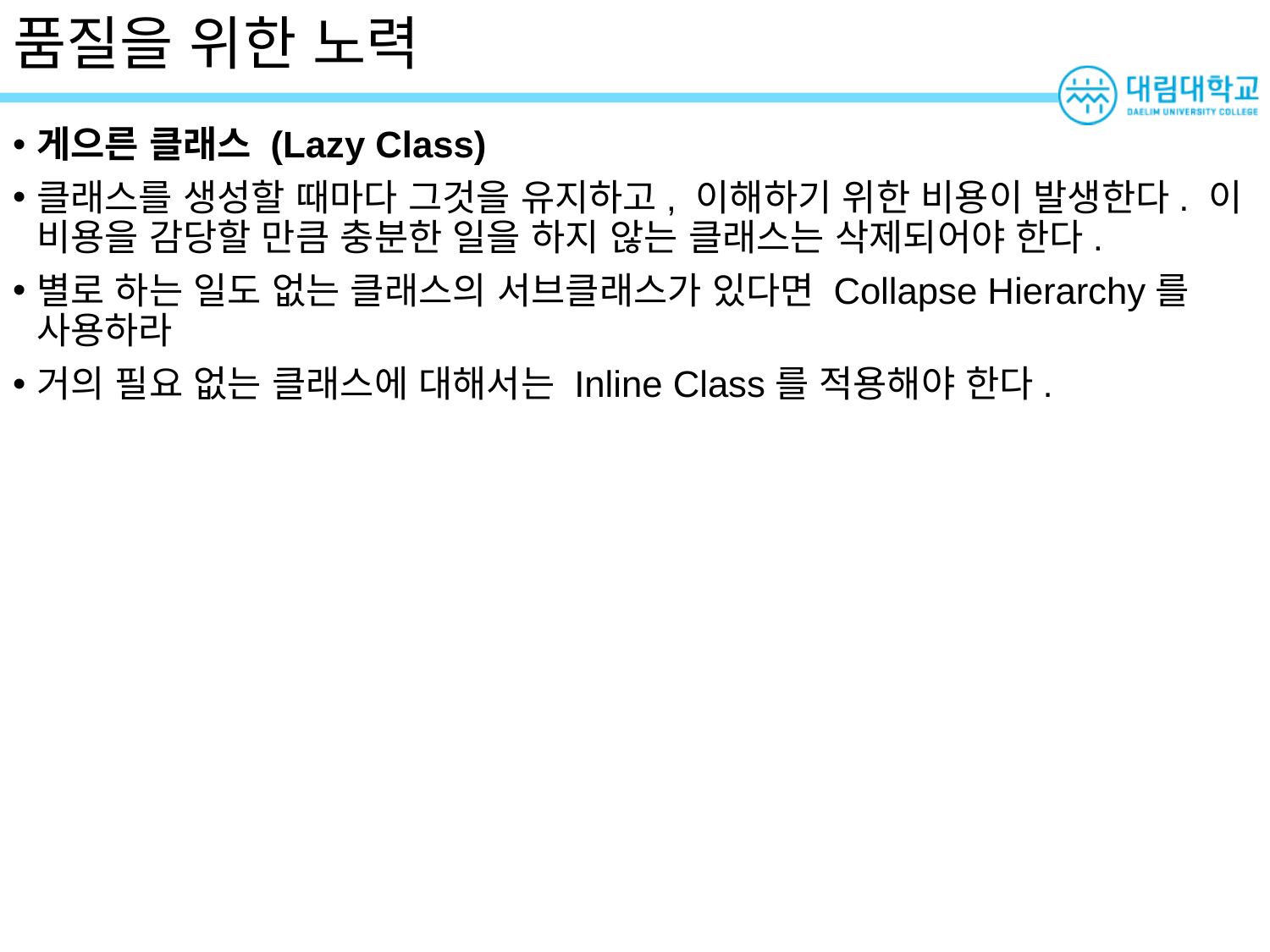

# 품질을 위한 노력
게으른 클래스 (Lazy Class)
클래스를 생성할 때마다 그것을 유지하고, 이해하기 위한 비용이 발생한다. 이 비용을 감당할 만큼 충분한 일을 하지 않는 클래스는 삭제되어야 한다.
별로 하는 일도 없는 클래스의 서브클래스가 있다면 Collapse Hierarchy를 사용하라
거의 필요 없는 클래스에 대해서는 Inline Class를 적용해야 한다.